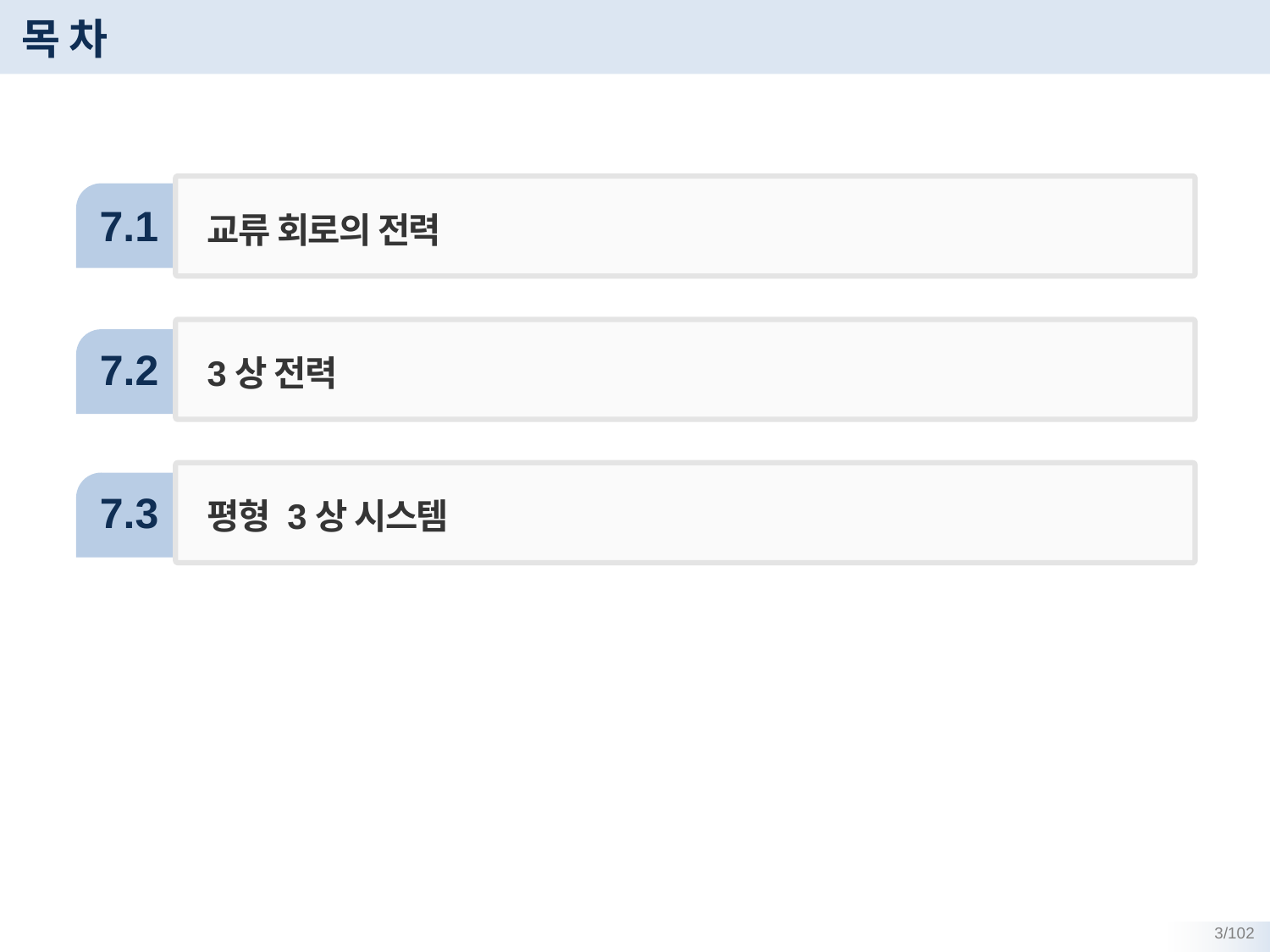

# 목 차

7.1
교류 회로의 전력

3상 전력
7.2

평형 3상 시스템
7.3